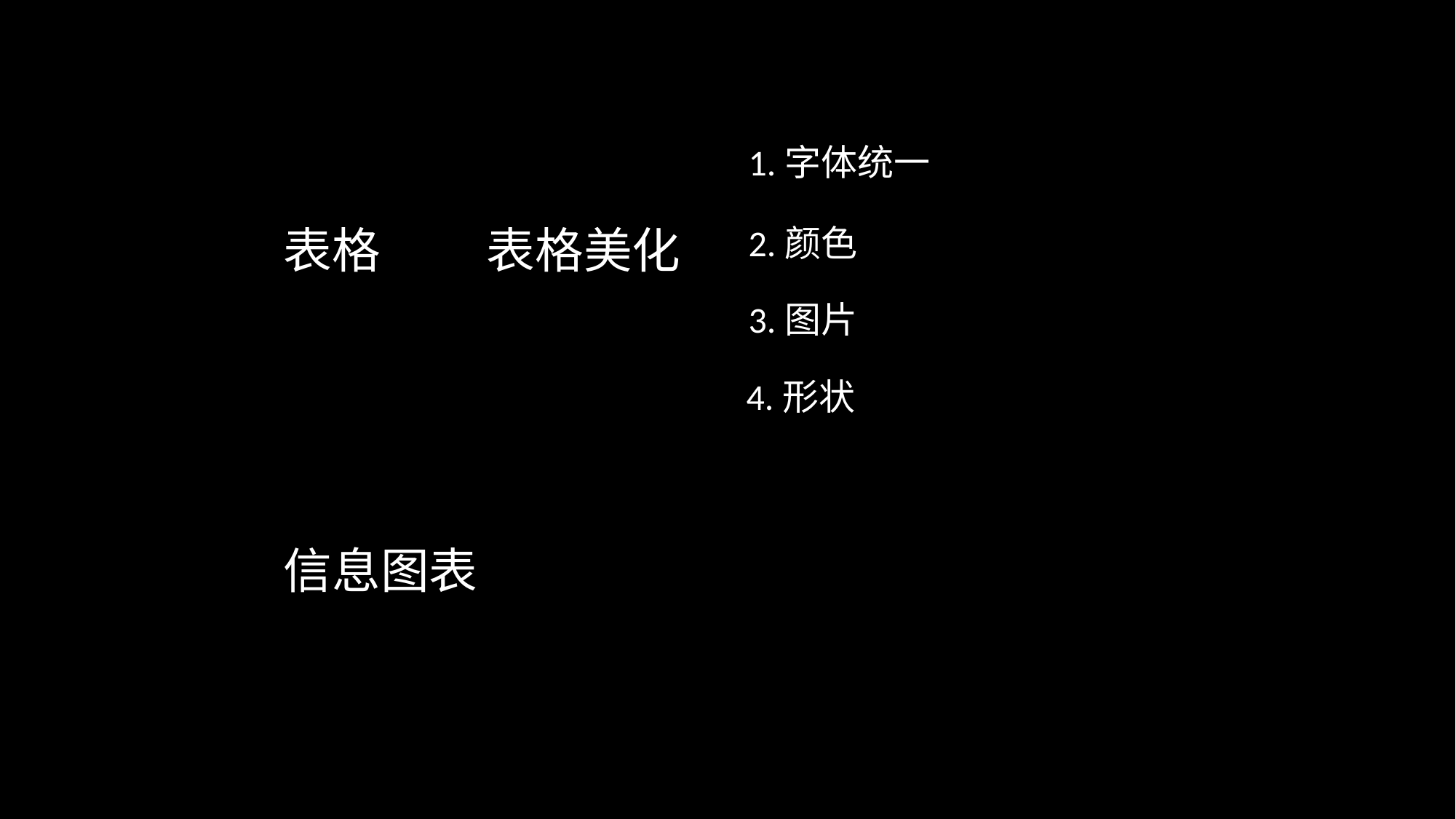

1.字体统一
表格
表格美化
2.颜色
3.图片
4.形状
信息图表